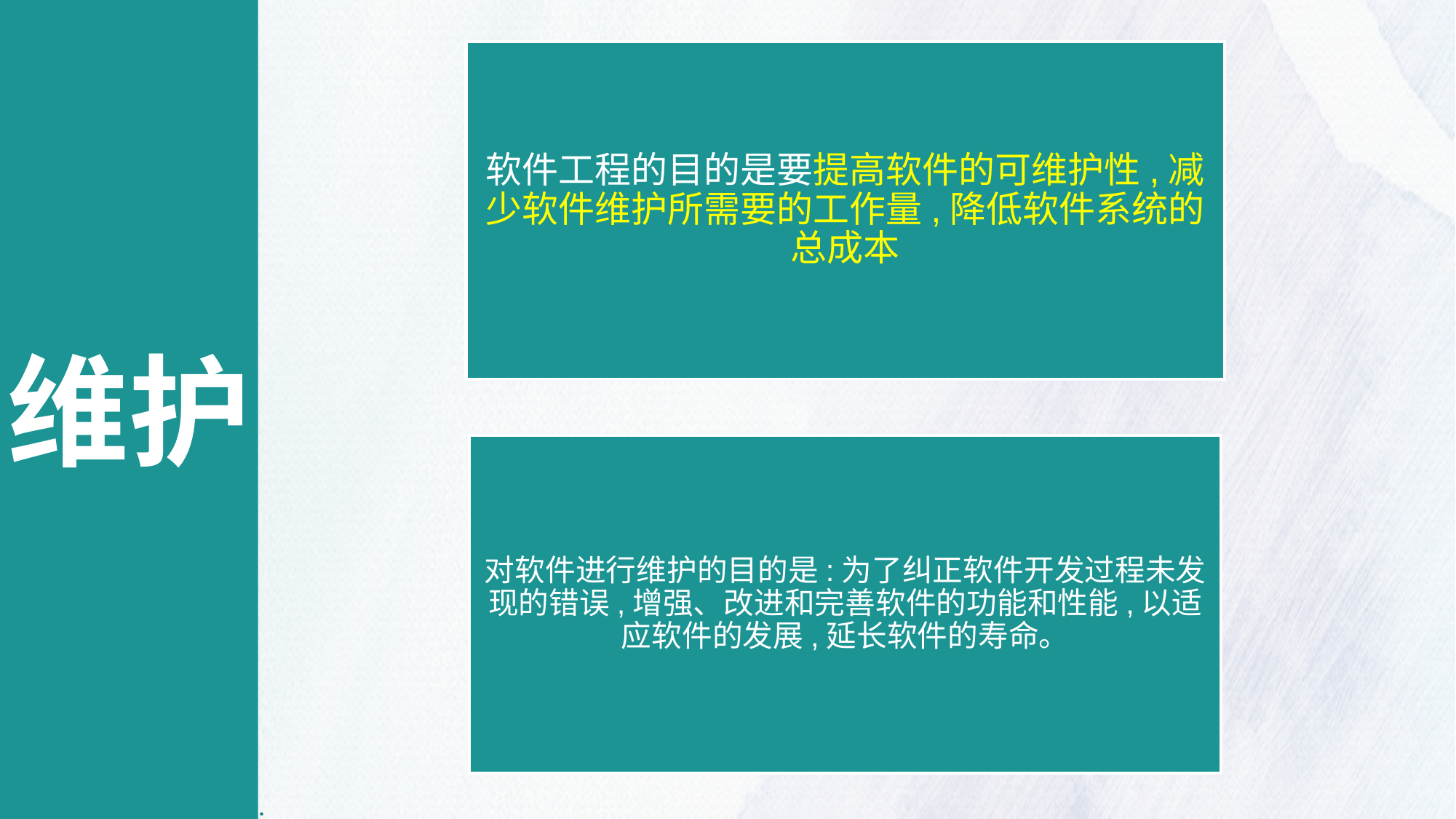

软件工程的目的是要提高软件的可维护性,减少软件维护所需要的工作量,降低软件系统的总成本
对软件进行维护的目的是:为了纠正软件开发过程未发现的错误,增强、改进和完善软件的功能和性能,以适应软件的发展,延长软件的寿命。
维护